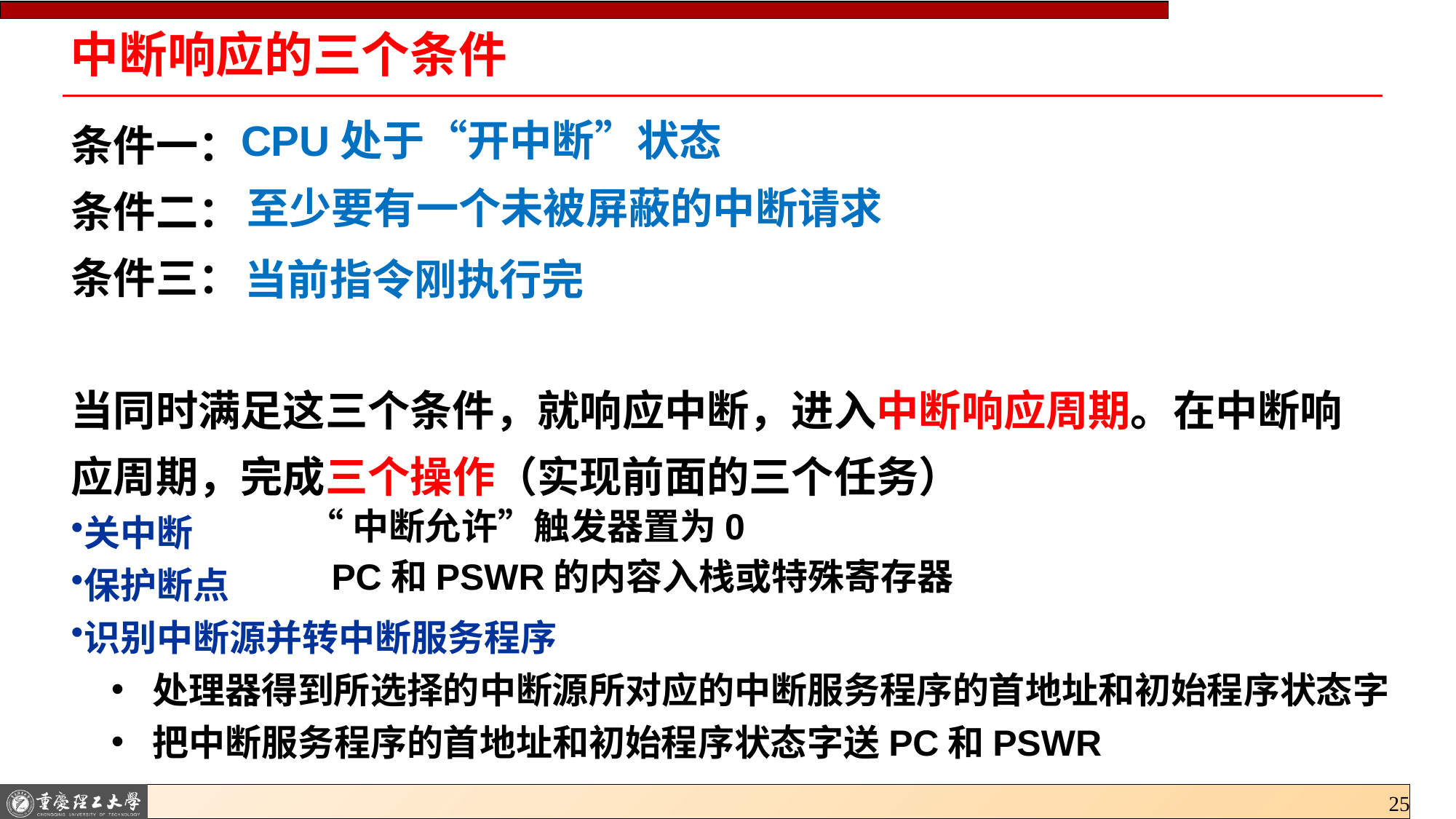

# 中断响应的三个条件
条件一：
条件二：
条件三：

当同时满足这三个条件，就响应中断，进入中断响应周期。在中断响应周期，完成三个操作（实现前面的三个任务）
关中断
保护断点
识别中断源并转中断服务程序
CPU处于“开中断”状态
至少要有一个未被屏蔽的中断请求
当前指令刚执行完
“中断允许”触发器置为0
PC和PSWR的内容入栈或特殊寄存器
处理器得到所选择的中断源所对应的中断服务程序的首地址和初始程序状态字
把中断服务程序的首地址和初始程序状态字送PC和PSWR